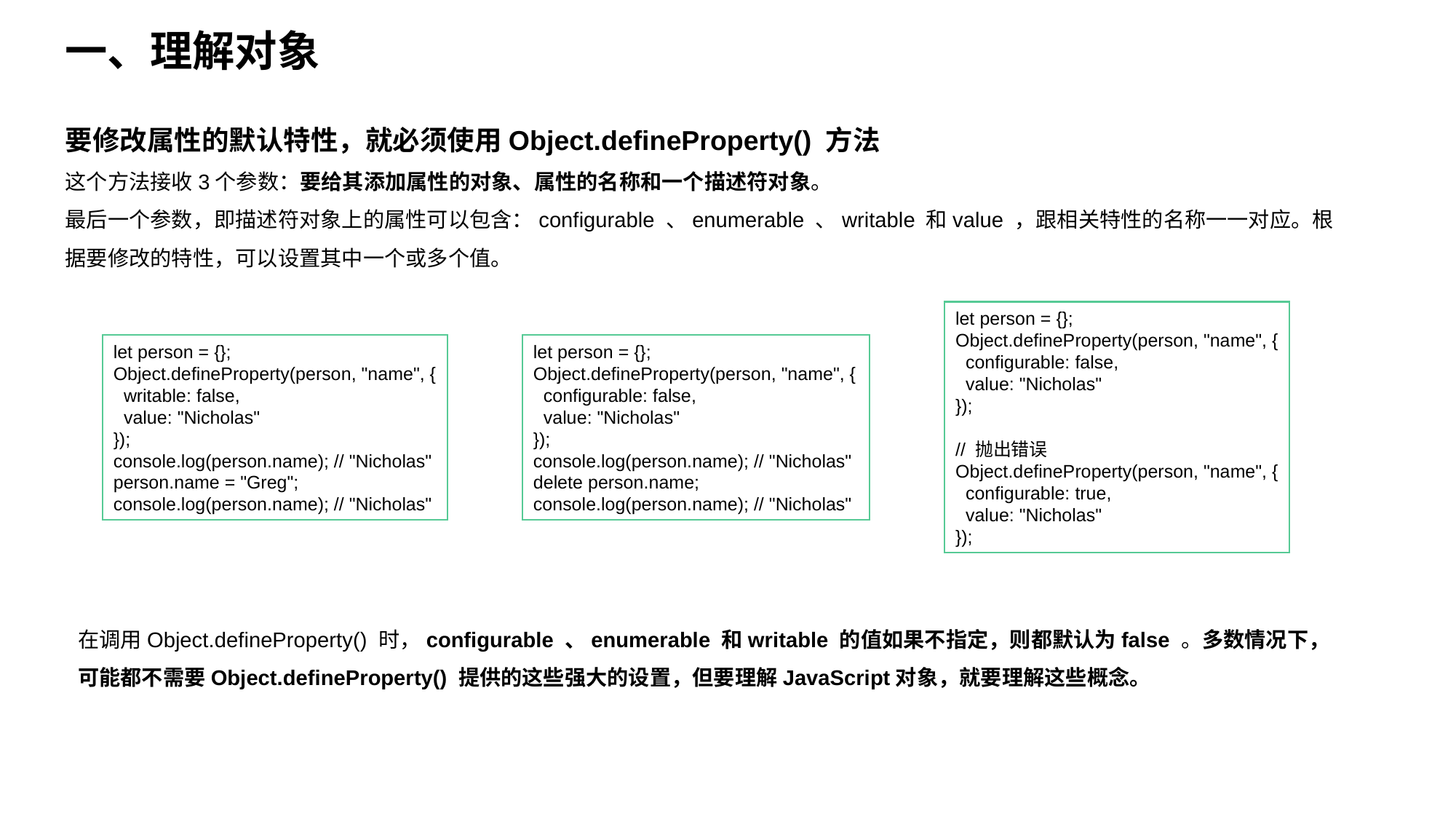

一、理解对象
要修改属性的默认特性，就必须使用Object.defineProperty() 方法
这个方法接收3个参数：要给其添加属性的对象、属性的名称和一个描述符对象。
最后一个参数，即描述符对象上的属性可以包含：configurable 、enumerable 、writable 和value ，跟相关特性的名称一一对应。根据要修改的特性，可以设置其中一个或多个值。
let person = {};
Object.defineProperty(person, "name", {
  configurable: false,
  value: "Nicholas"
});

// 抛出错误
Object.defineProperty(person, "name", {
  configurable: true,
  value: "Nicholas"
});
let person = {};
Object.defineProperty(person, "name", {
  writable: false,
  value: "Nicholas"
});
console.log(person.name); // "Nicholas"
person.name = "Greg";
console.log(person.name); // "Nicholas"
let person = {};
Object.defineProperty(person, "name", {
  configurable: false,
  value: "Nicholas"
});
console.log(person.name); // "Nicholas"
delete person.name;
console.log(person.name); // "Nicholas"
在调用Object.defineProperty() 时，configurable 、enumerable 和writable 的值如果不指定，则都默认为false 。多数情况下，可能都不需要Object.defineProperty() 提供的这些强大的设置，但要理解JavaScript对象，就要理解这些概念。